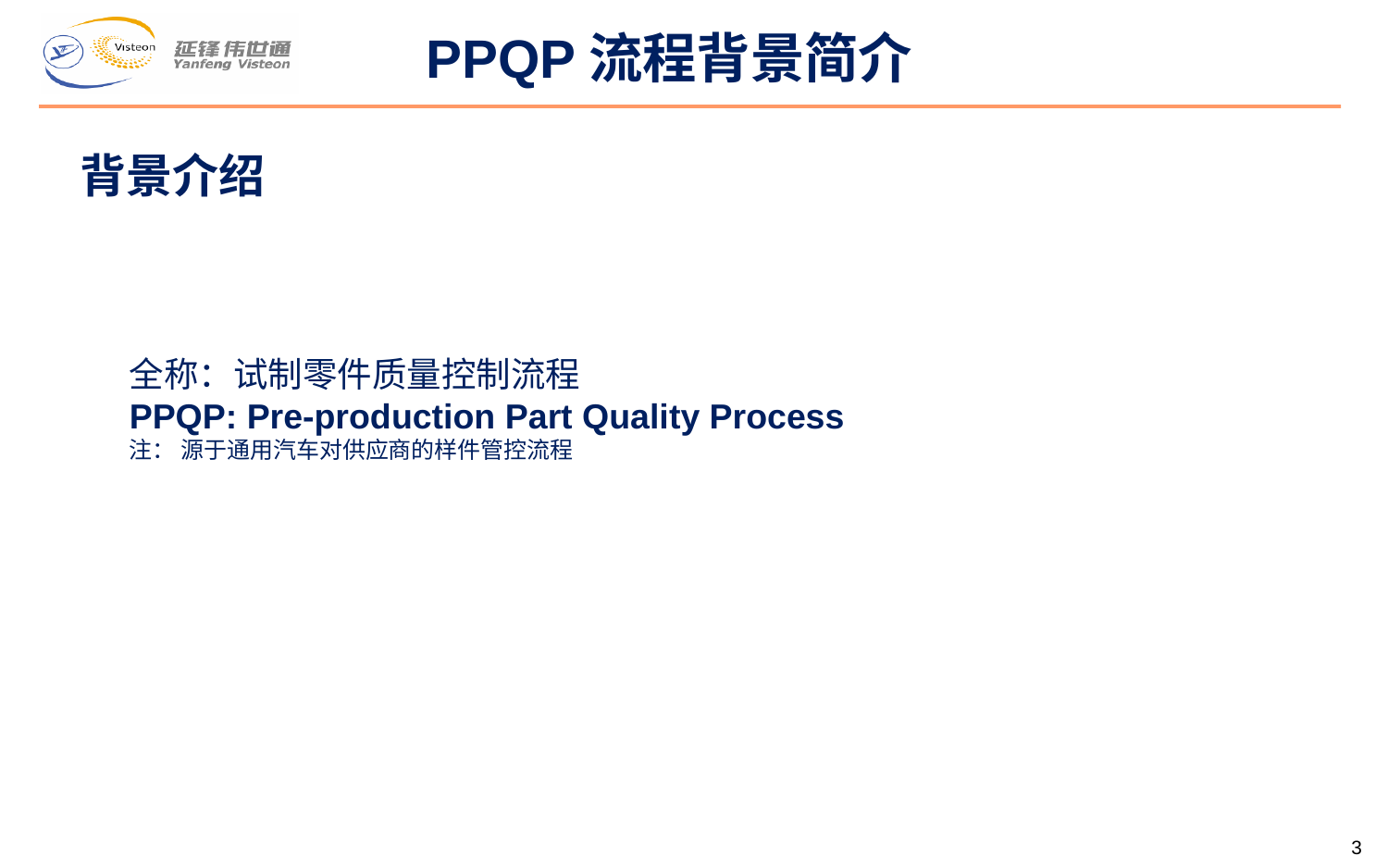

PPQP流程背景简介
背景介绍
全称：试制零件质量控制流程
PPQP: Pre-production Part Quality Process
注： 源于通用汽车对供应商的样件管控流程